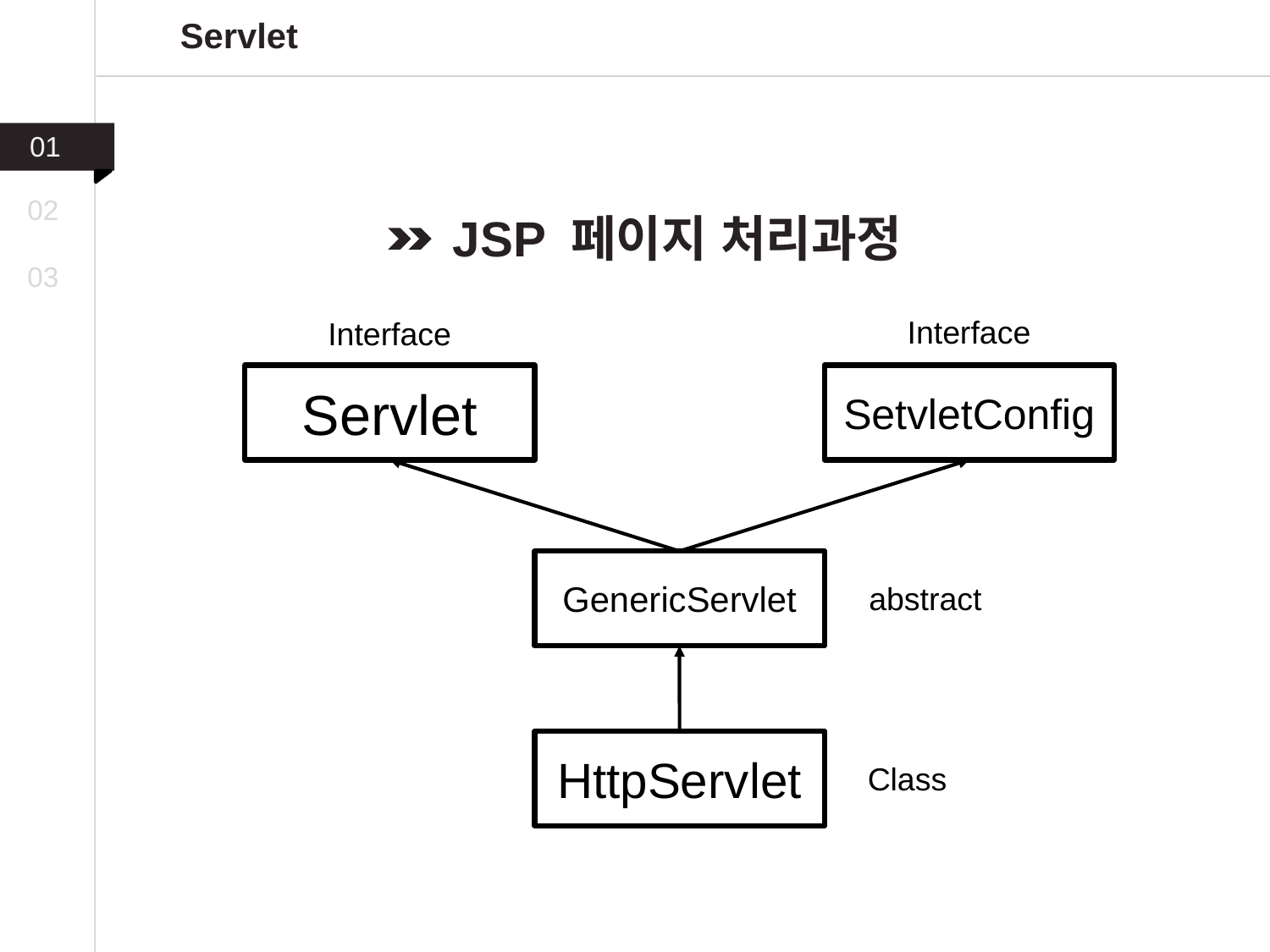

Servlet
01

02
JSP 페이지 처리과정

03
Interface
Interface
Servlet
SetvletConfig
GenericServlet
abstract
HttpServlet
Class